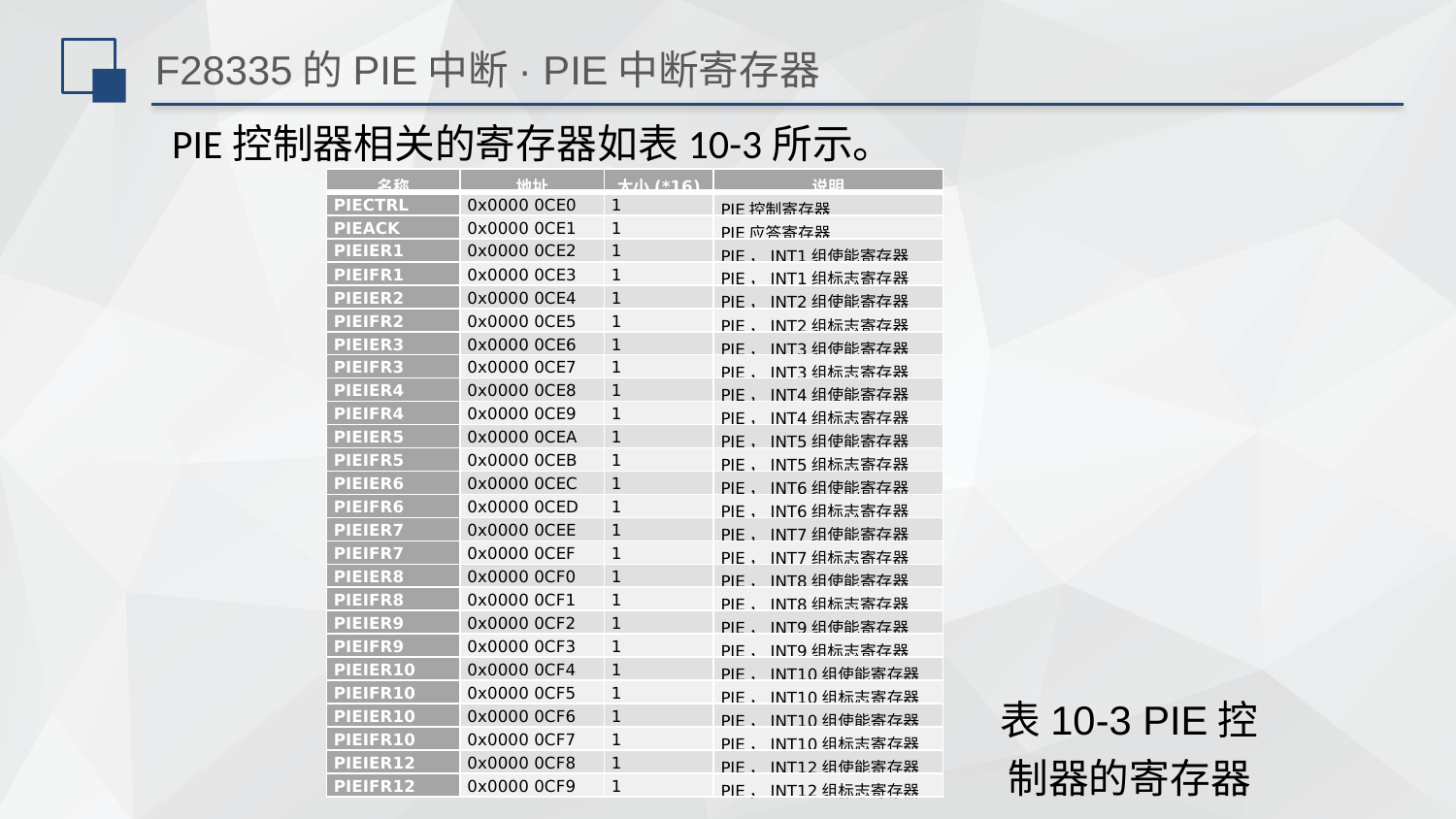

# F28335的PIE中断· PIE中断寄存器
PIE控制器相关的寄存器如表10-3所示。
| 名称 | 地址 | 大小(\*16) | 说明 |
| --- | --- | --- | --- |
| PIECTRL | 0x0000 0CE0 | 1 | PIE控制寄存器 |
| PIEACK | 0x0000 0CE1 | 1 | PIE应答寄存器 |
| PIEIER1 | 0x0000 0CE2 | 1 | PIE，INT1组使能寄存器 |
| PIEIFR1 | 0x0000 0CE3 | 1 | PIE，INT1组标志寄存器 |
| PIEIER2 | 0x0000 0CE4 | 1 | PIE，INT2组使能寄存器 |
| PIEIFR2 | 0x0000 0CE5 | 1 | PIE，INT2组标志寄存器 |
| PIEIER3 | 0x0000 0CE6 | 1 | PIE，INT3组使能寄存器 |
| PIEIFR3 | 0x0000 0CE7 | 1 | PIE，INT3组标志寄存器 |
| PIEIER4 | 0x0000 0CE8 | 1 | PIE，INT4组使能寄存器 |
| PIEIFR4 | 0x0000 0CE9 | 1 | PIE，INT4组标志寄存器 |
| PIEIER5 | 0x0000 0CEA | 1 | PIE，INT5组使能寄存器 |
| PIEIFR5 | 0x0000 0CEB | 1 | PIE，INT5组标志寄存器 |
| PIEIER6 | 0x0000 0CEC | 1 | PIE，INT6组使能寄存器 |
| PIEIFR6 | 0x0000 0CED | 1 | PIE，INT6组标志寄存器 |
| PIEIER7 | 0x0000 0CEE | 1 | PIE，INT7组使能寄存器 |
| PIEIFR7 | 0x0000 0CEF | 1 | PIE，INT7组标志寄存器 |
| PIEIER8 | 0x0000 0CF0 | 1 | PIE，INT8组使能寄存器 |
| PIEIFR8 | 0x0000 0CF1 | 1 | PIE，INT8组标志寄存器 |
| PIEIER9 | 0x0000 0CF2 | 1 | PIE，INT9组使能寄存器 |
| PIEIFR9 | 0x0000 0CF3 | 1 | PIE，INT9组标志寄存器 |
| PIEIER10 | 0x0000 0CF4 | 1 | PIE，INT10组使能寄存器 |
| PIEIFR10 | 0x0000 0CF5 | 1 | PIE，INT10组标志寄存器 |
| PIEIER10 | 0x0000 0CF6 | 1 | PIE，INT10组使能寄存器 |
| PIEIFR10 | 0x0000 0CF7 | 1 | PIE，INT10组标志寄存器 |
| PIEIER12 | 0x0000 0CF8 | 1 | PIE，INT12组使能寄存器 |
| PIEIFR12 | 0x0000 0CF9 | 1 | PIE，INT12组标志寄存器 |
表10-3 PIE控制器的寄存器